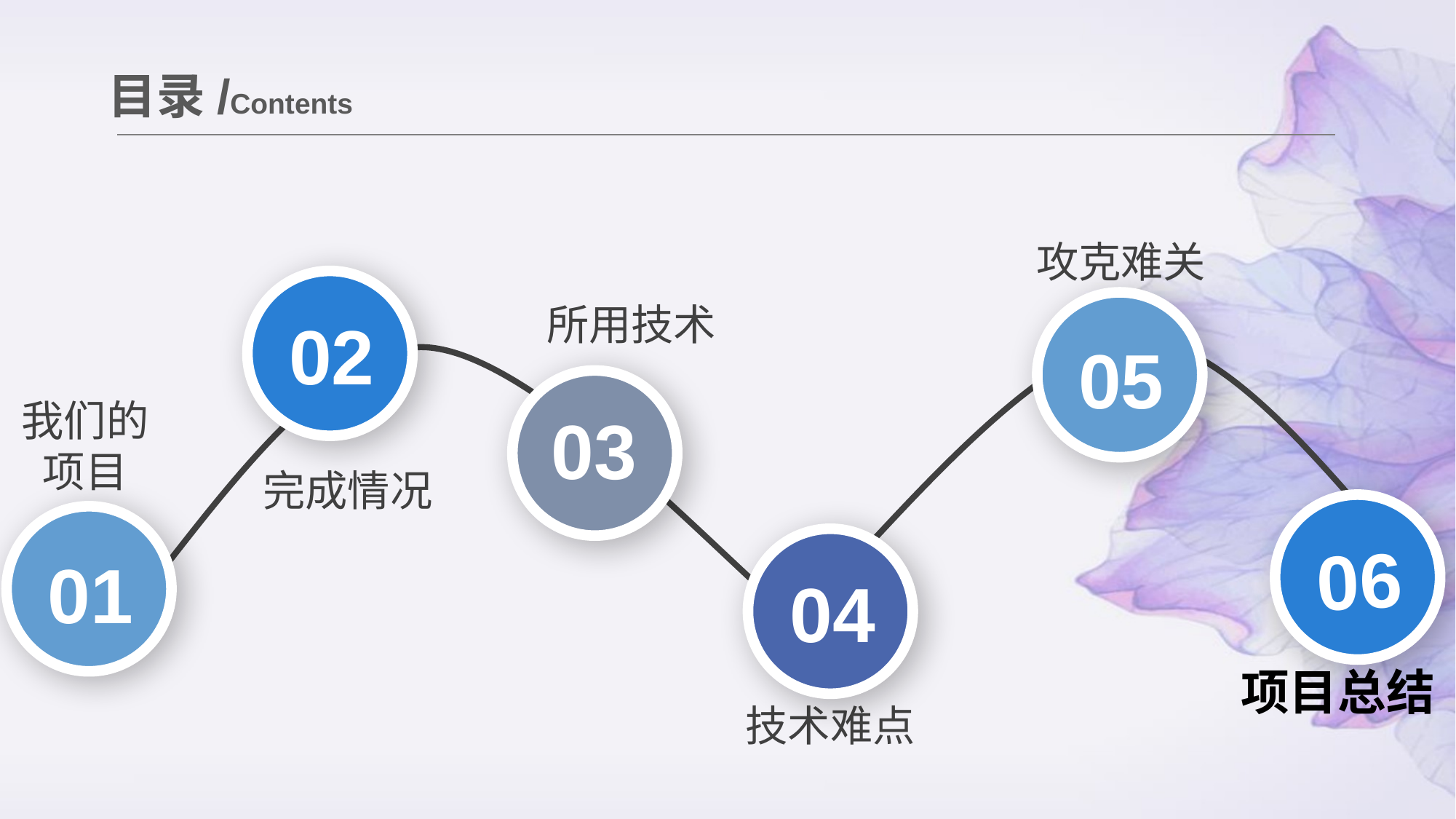

目录/Contents
攻克难关

02
所用技术

05

03
我们的项目
完成情况

06

01

04
项目总结
技术难点